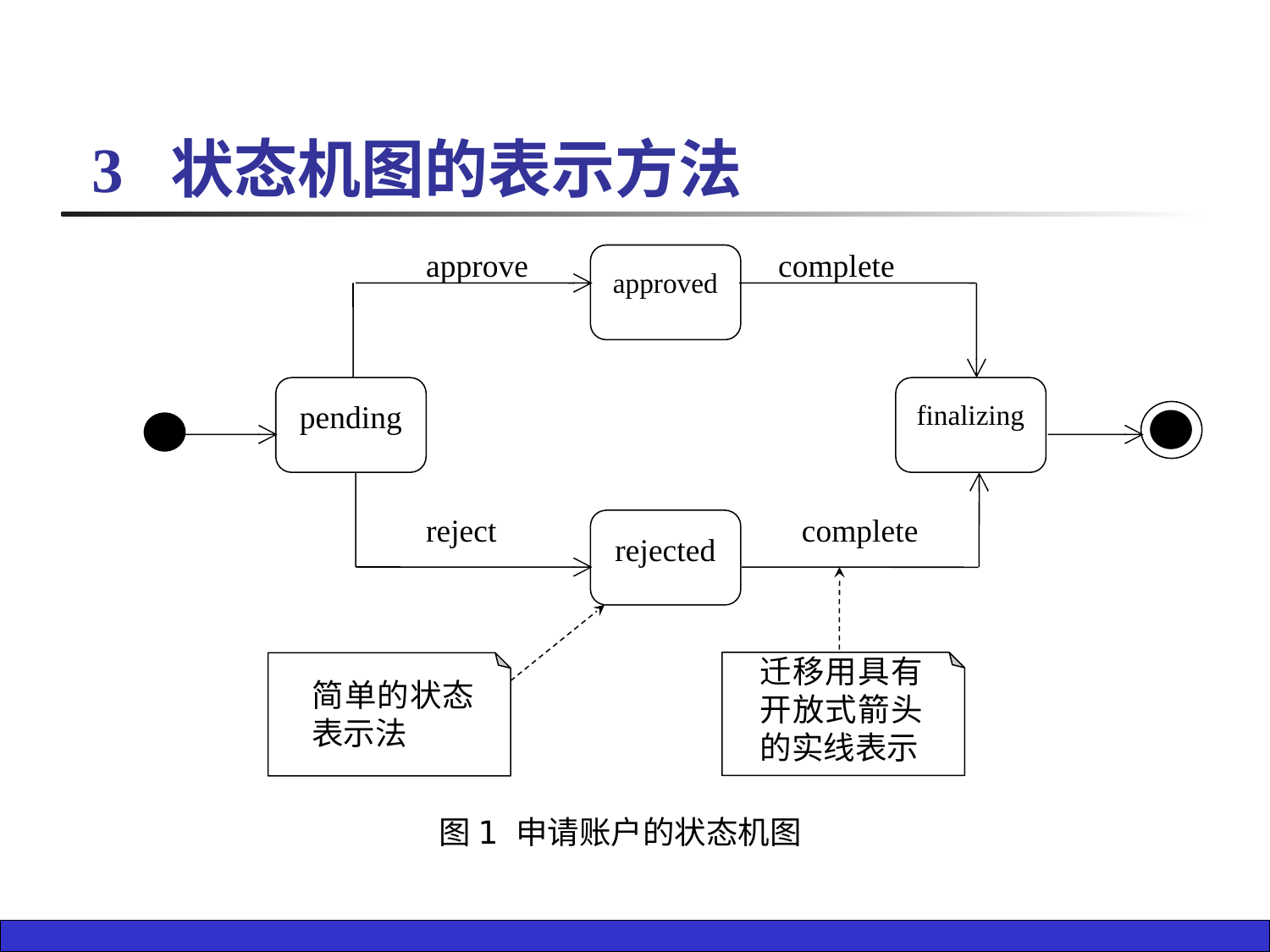

3  状态机图的表示方法

approve
approved
complete

pending
finalizing

reject
rejected
complete

迁移用具有开放式箭头的实线表示

简单的状态表示法
图1 申请账户的状态机图